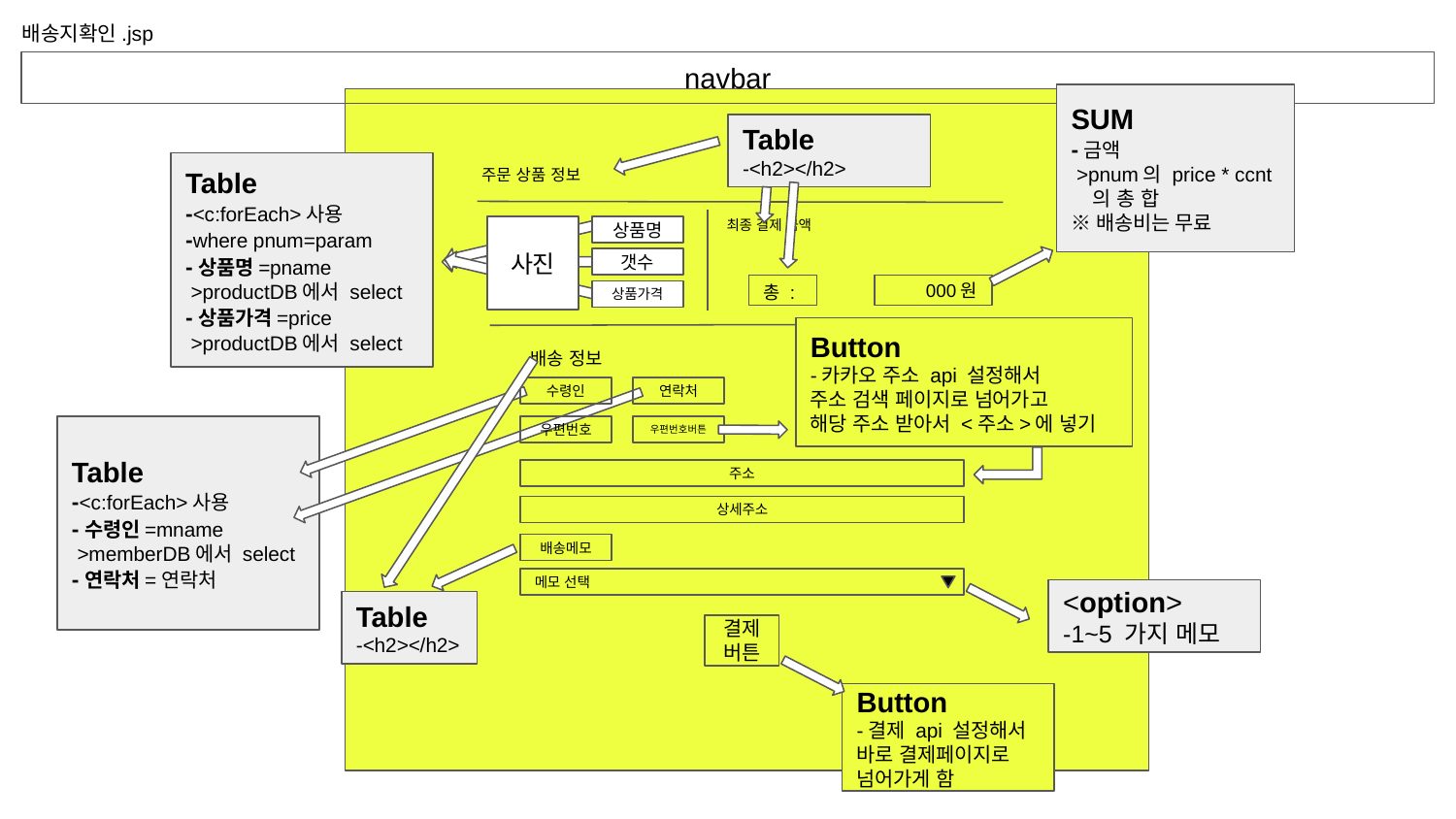

# 배송지확인.jsp
navbar
SUM
-금액
 >pnum의 price * ccnt
   의 총 합
※배송비는 무료

Table
-<h2></h2>

Table
-<c:forEach>사용
-where pnum=param
-상품명=pname
 >productDB에서 select
-상품가격=price
 >productDB에서 select
주문 상품 정보

최종 결제 금액
상품명

사진

갯수

총 :
000원
상품가격
Button
-카카오 주소 api 설정해서
주소 검색 페이지로 넘어가고
해당 주소 받아서 <주소>에 넣기
배송 정보
수령인
연락처
Table
-<c:forEach>사용
-수령인=mname
 >memberDB에서 select
-연락처=연락처
우편번호
우편번호버튼

주소

상세주소
배송메모

메모 선택

<option>
-1~5 가지 메모
Table
-<h2></h2>

결제
버튼

Button
-결제 api 설정해서
바로 결제페이지로 넘어가게 함